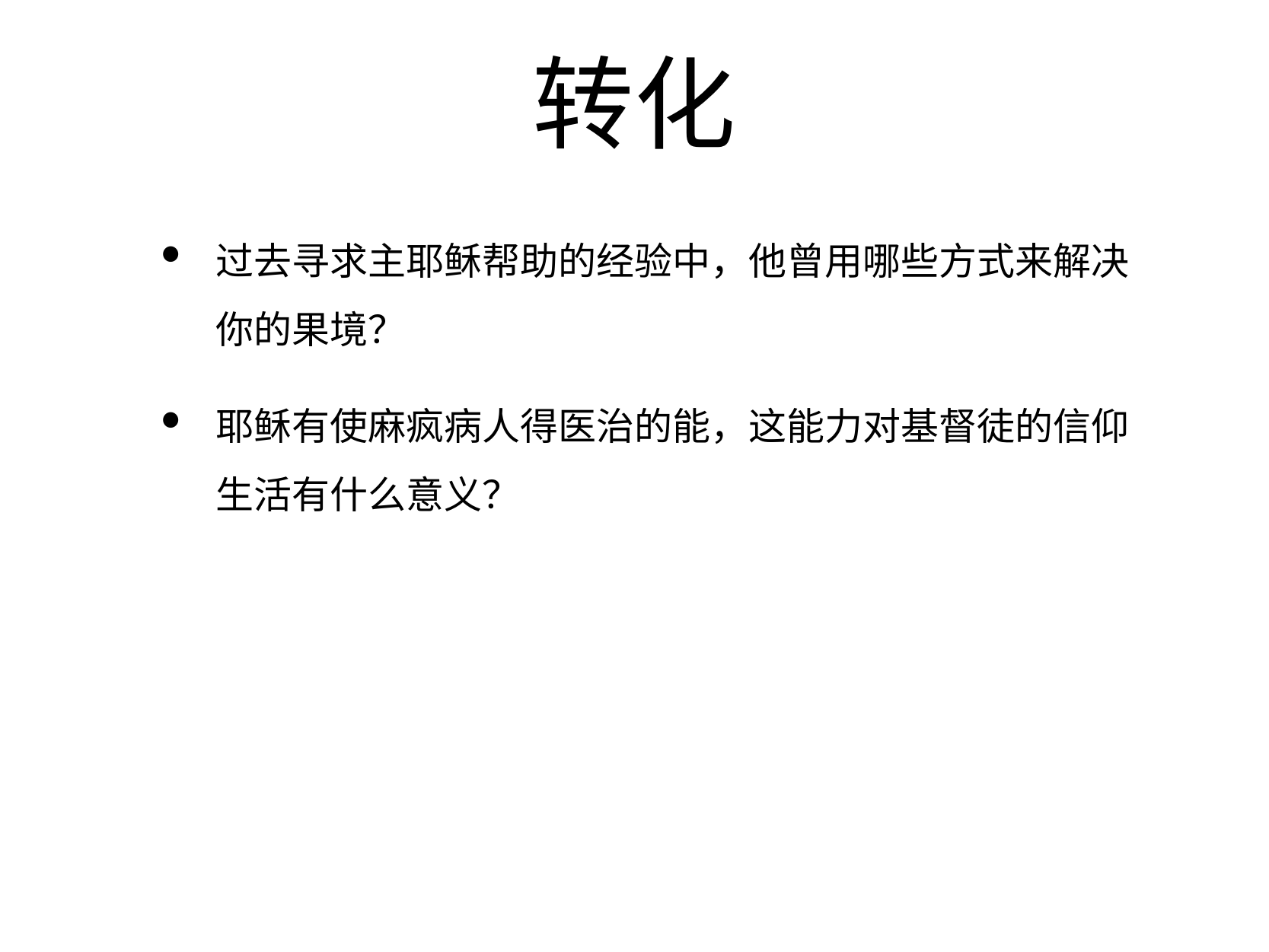

# 转化
过去寻求主耶稣帮助的经验中，他曾用哪些方式来解决你的果境？
耶稣有使麻疯病人得医治的能，这能力对基督徒的信仰生活有什么意义？